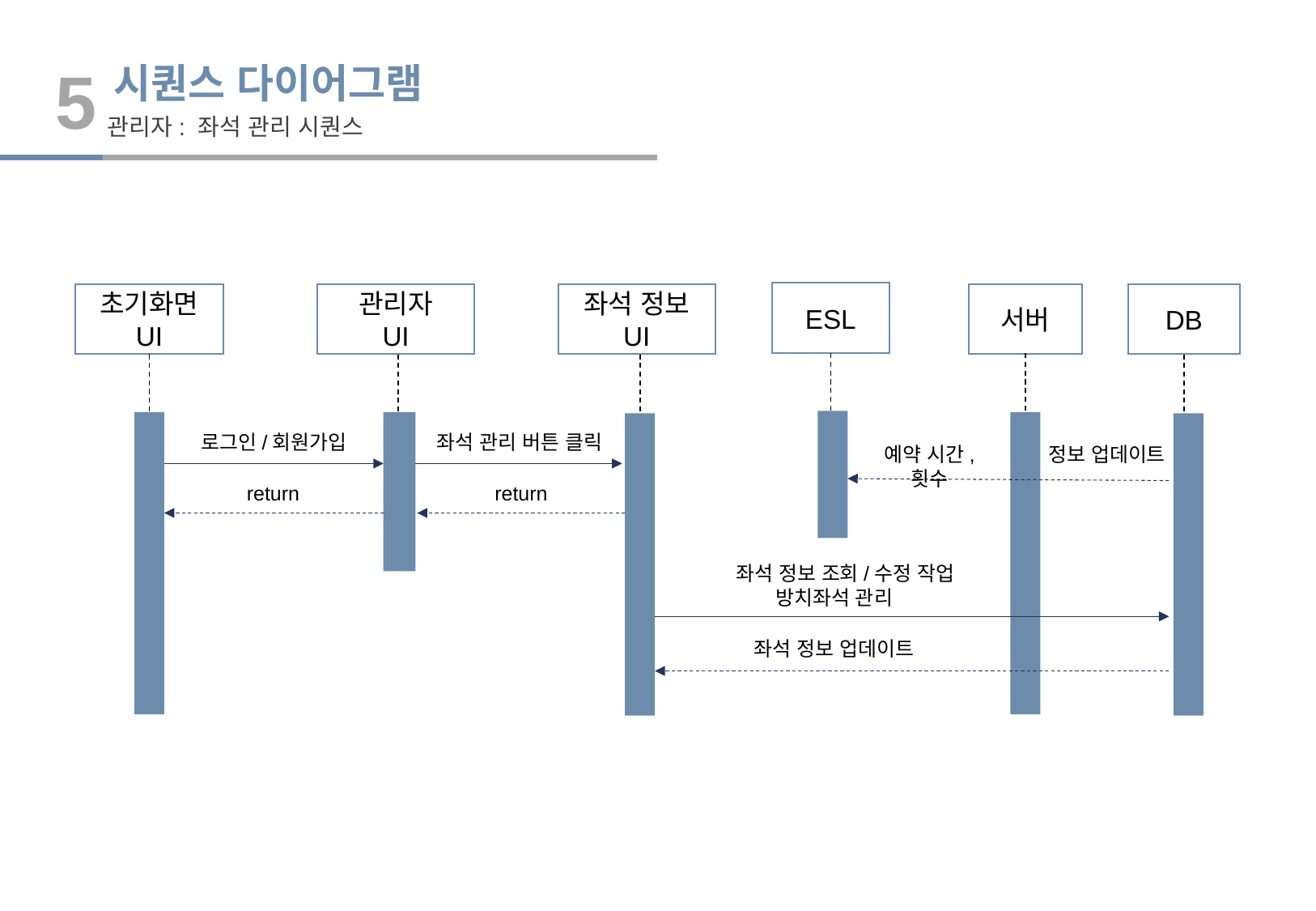

5
시퀀스 다이어그램
관리자: 좌석 관리 시퀀스
ESL
관리자
UI
좌석 정보
UI
서버
DB
초기화면
UI

로그인/회원가입
좌석 관리 버튼 클릭
예약 시간, 횟수
정보 업데이트
return
return
   좌석 정보 조회/수정 작업
방치좌석 관리
좌석 정보 업데이트